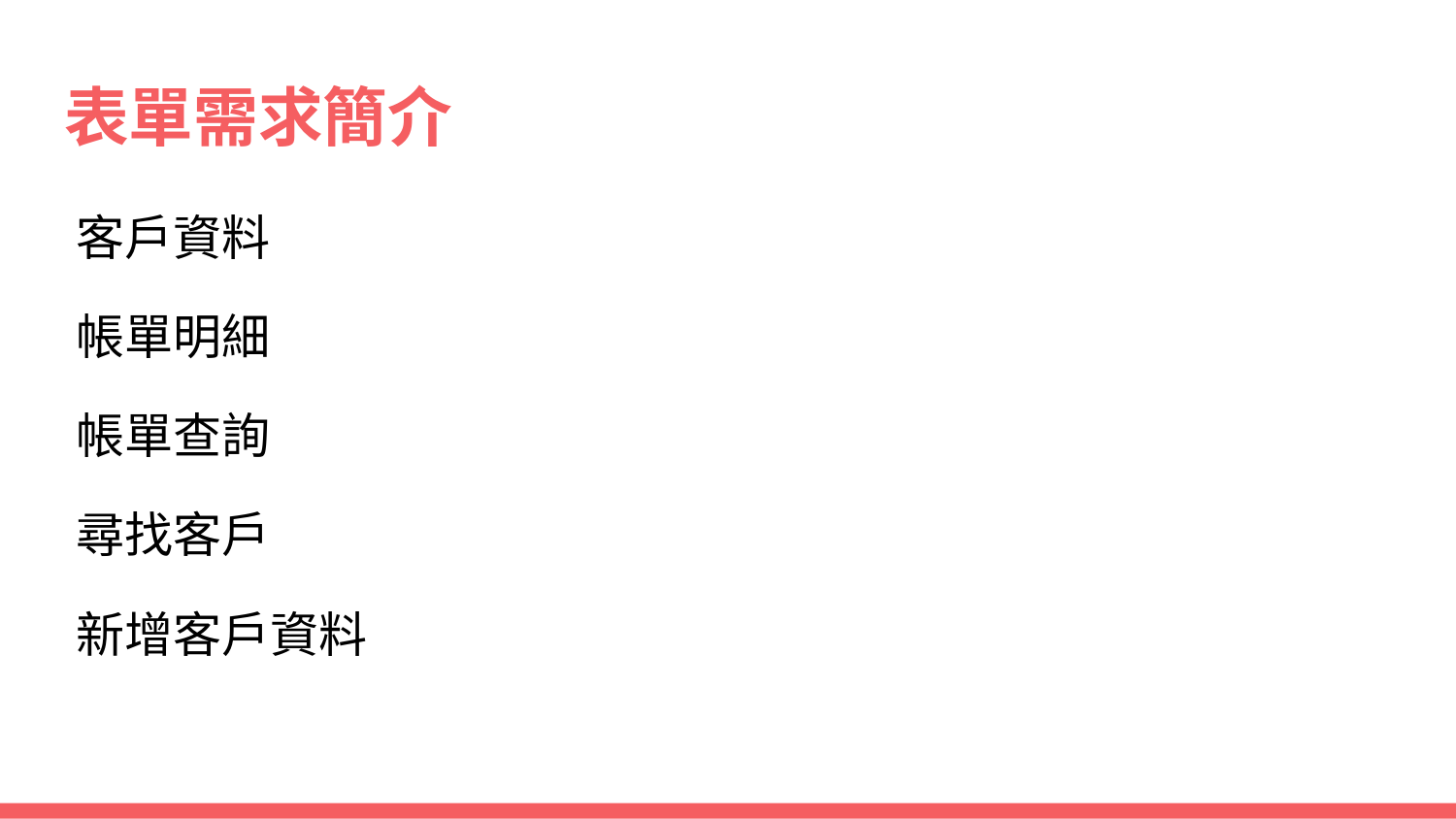

# 表單需求簡介
客戶資料
帳單明細
帳單查詢
尋找客戶
新增客戶資料